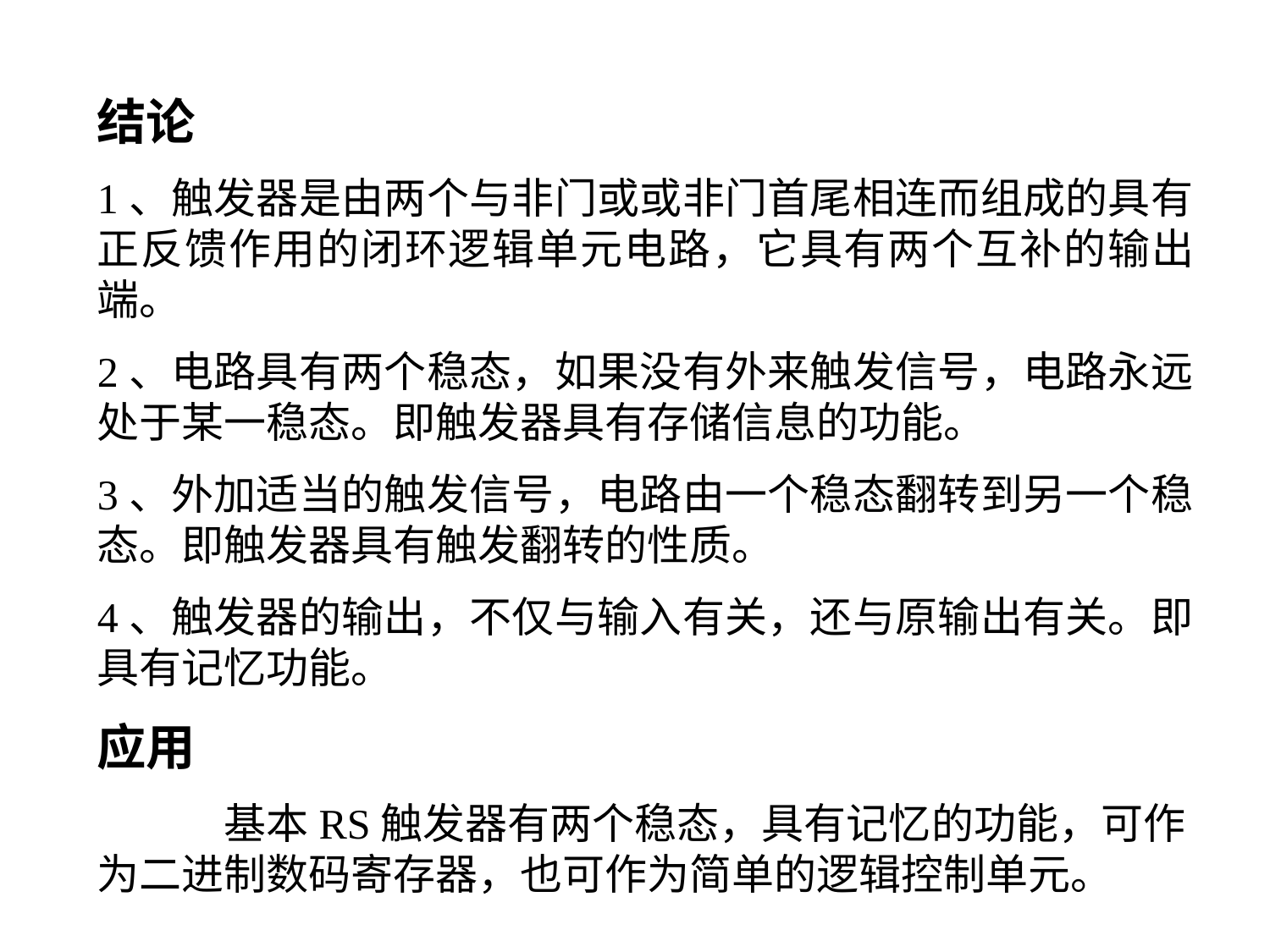

结论
1、触发器是由两个与非门或或非门首尾相连而组成的具有正反馈作用的闭环逻辑单元电路，它具有两个互补的输出端。
2、电路具有两个稳态，如果没有外来触发信号，电路永远处于某一稳态。即触发器具有存储信息的功能。
3、外加适当的触发信号，电路由一个稳态翻转到另一个稳态。即触发器具有触发翻转的性质。
4、触发器的输出，不仅与输入有关，还与原输出有关。即具有记忆功能。
应用
	基本RS触发器有两个稳态，具有记忆的功能，可作为二进制数码寄存器，也可作为简单的逻辑控制单元。